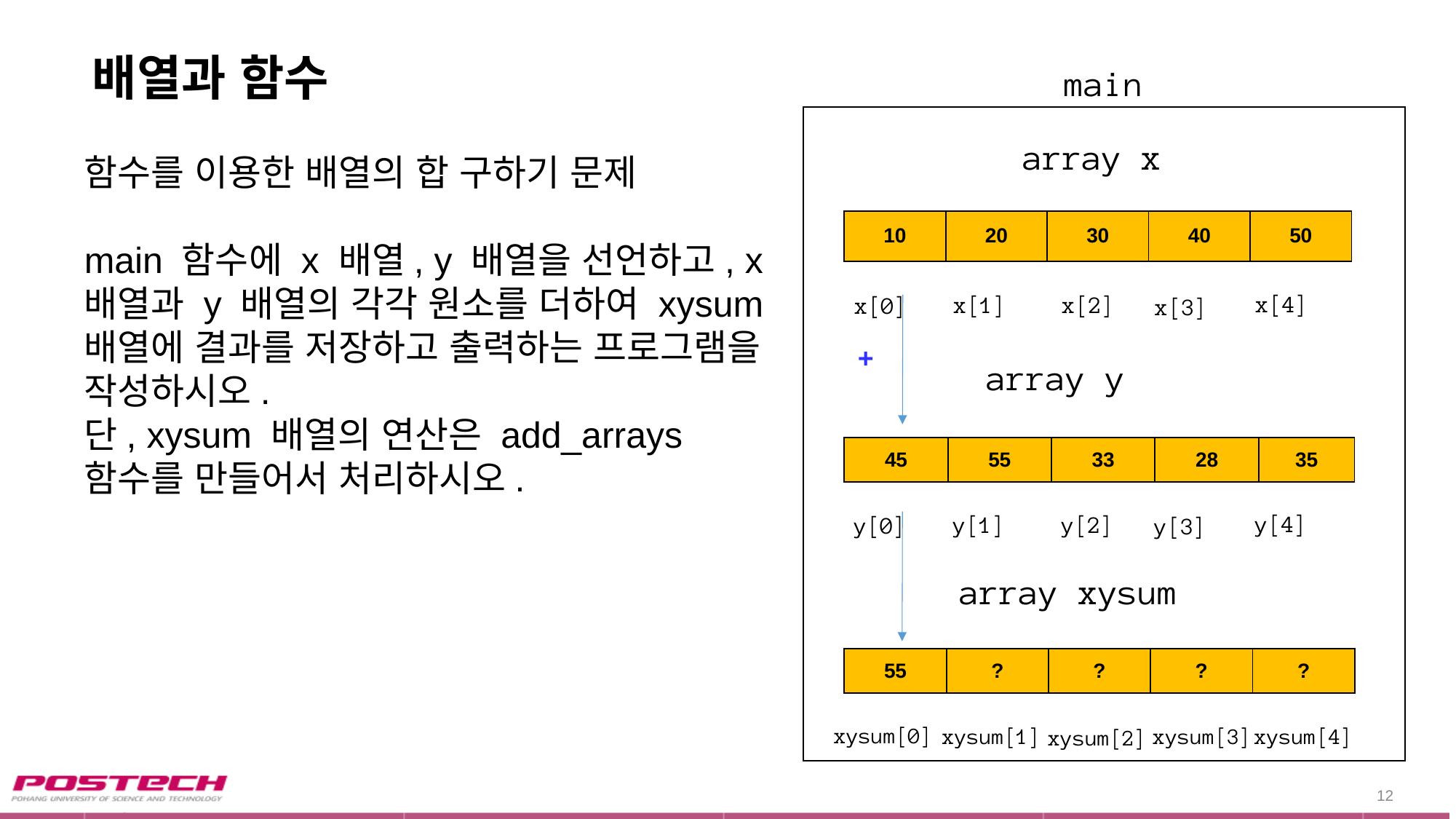

# 배열과 함수
main

 array x
함수를 이용한 배열의 합 구하기 문제

main 함수에 x 배열, y 배열을 선언하고, x 배열과 y 배열의 각각 원소를 더하여 xysum 배열에 결과를 저장하고 출력하는 프로그램을 작성하시오.
단, xysum 배열의 연산은 add_arrays 함수를 만들어서 처리하시오.
| 10 | 20 | 30 | 40 | 50 |
| --- | --- | --- | --- | --- |
 x[4]
 x[1]
 x[2]
 x[0]
 x[3]
+
 array y
| 45 | 55 | 33 | 28 | 35 |
| --- | --- | --- | --- | --- |
 y[4]
 y[1]
 y[2]
 y[0]
 y[3]
 array xysum
| 55 | ? | ? | ? | ? |
| --- | --- | --- | --- | --- |
 xysum[0]
 xysum[1]
 xysum[3]
 xysum[4]
 xysum[2]
12